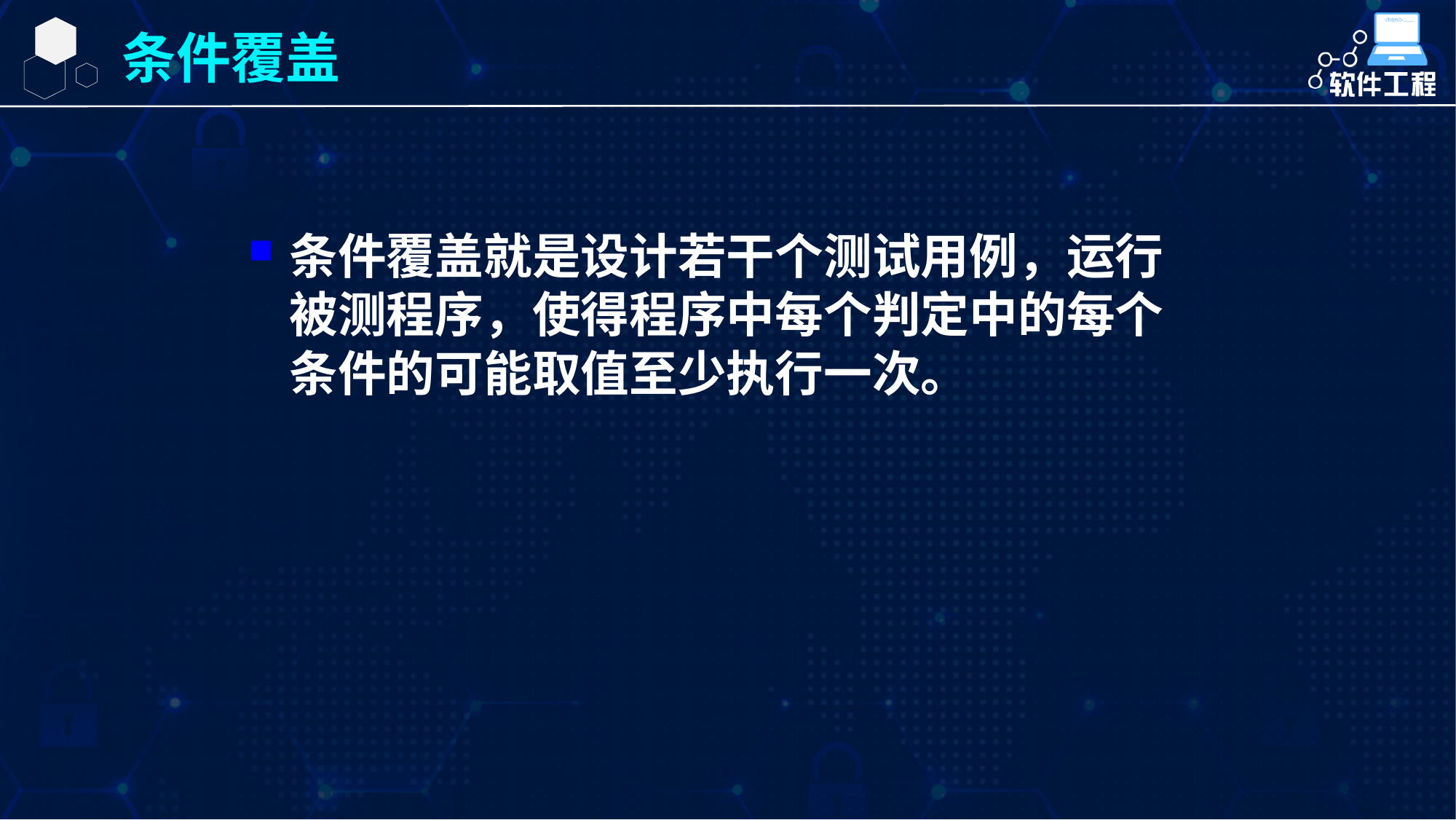

条件覆盖
条件覆盖就是设计若干个测试用例，运行被测程序，使得程序中每个判定中的每个条件的可能取值至少执行一次。